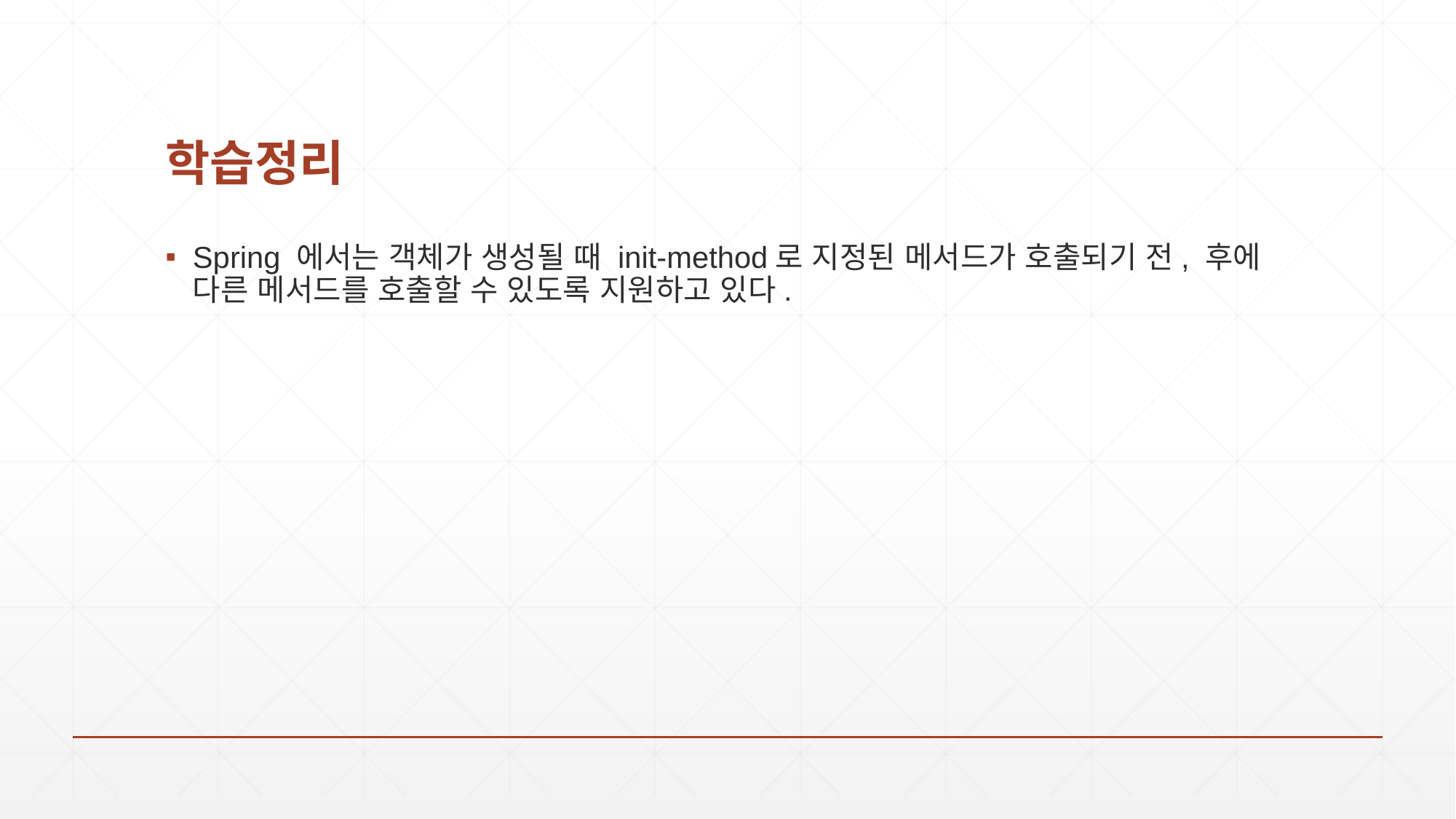

# 학습정리
Spring 에서는 객체가 생성될 때 init-method로 지정된 메서드가 호출되기 전, 후에 다른 메서드를 호출할 수 있도록 지원하고 있다.